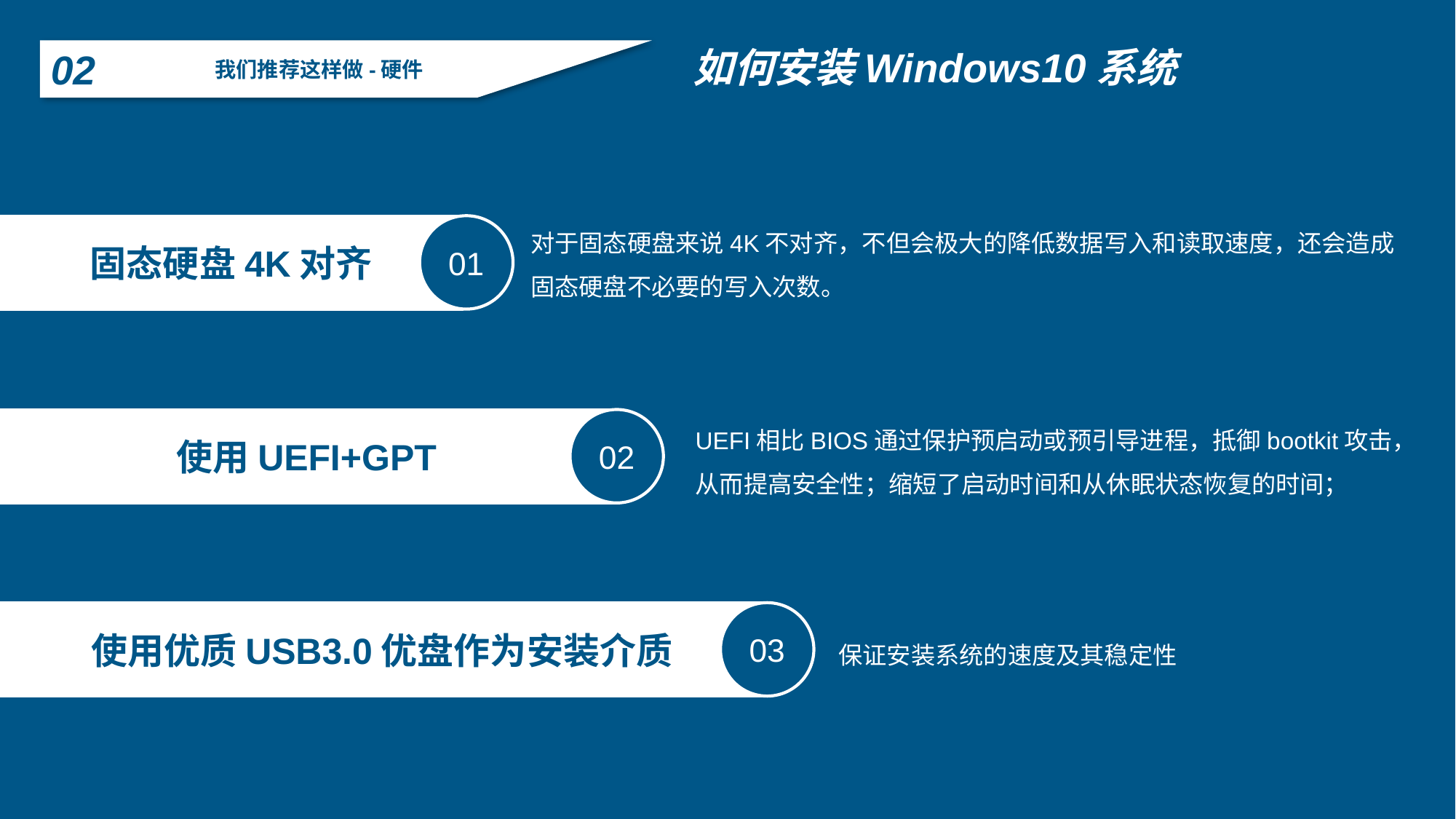

如何安装Windows10系统
02
我们推荐这样做-硬件
对于固态硬盘来说4K不对齐，不但会极大的降低数据写入和读取速度，还会造成固态硬盘不必要的写入次数。
01
固态硬盘4K对齐
UEFI相比BIOS通过保护预启动或预引导进程，抵御bootkit攻击，从而提高安全性；缩短了启动时间和从休眠状态恢复的时间；
02
使用UEFI+GPT
03
使用优质USB3.0优盘作为安装介质
保证安装系统的速度及其稳定性